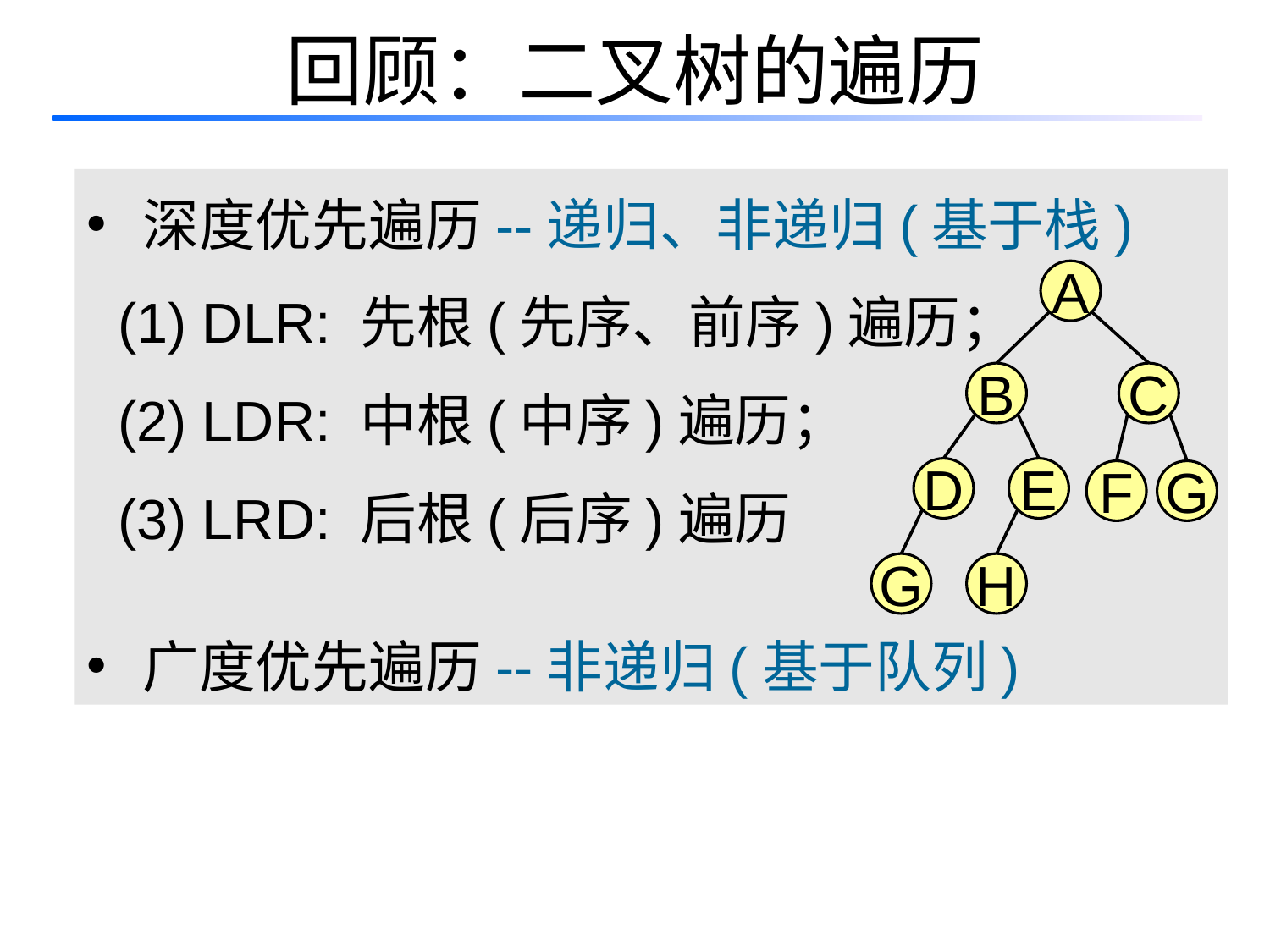

# 回顾：二叉树的遍历

 深度优先遍历--递归、非递归(基于栈)
  (1) DLR: 先根(先序、前序)遍历；
  (2) LDR: 中根(中序)遍历；
  (3) LRD: 后根(后序)遍历
 广度优先遍历--非递归(基于队列)
A
B
C
D
E
F
G
G
H